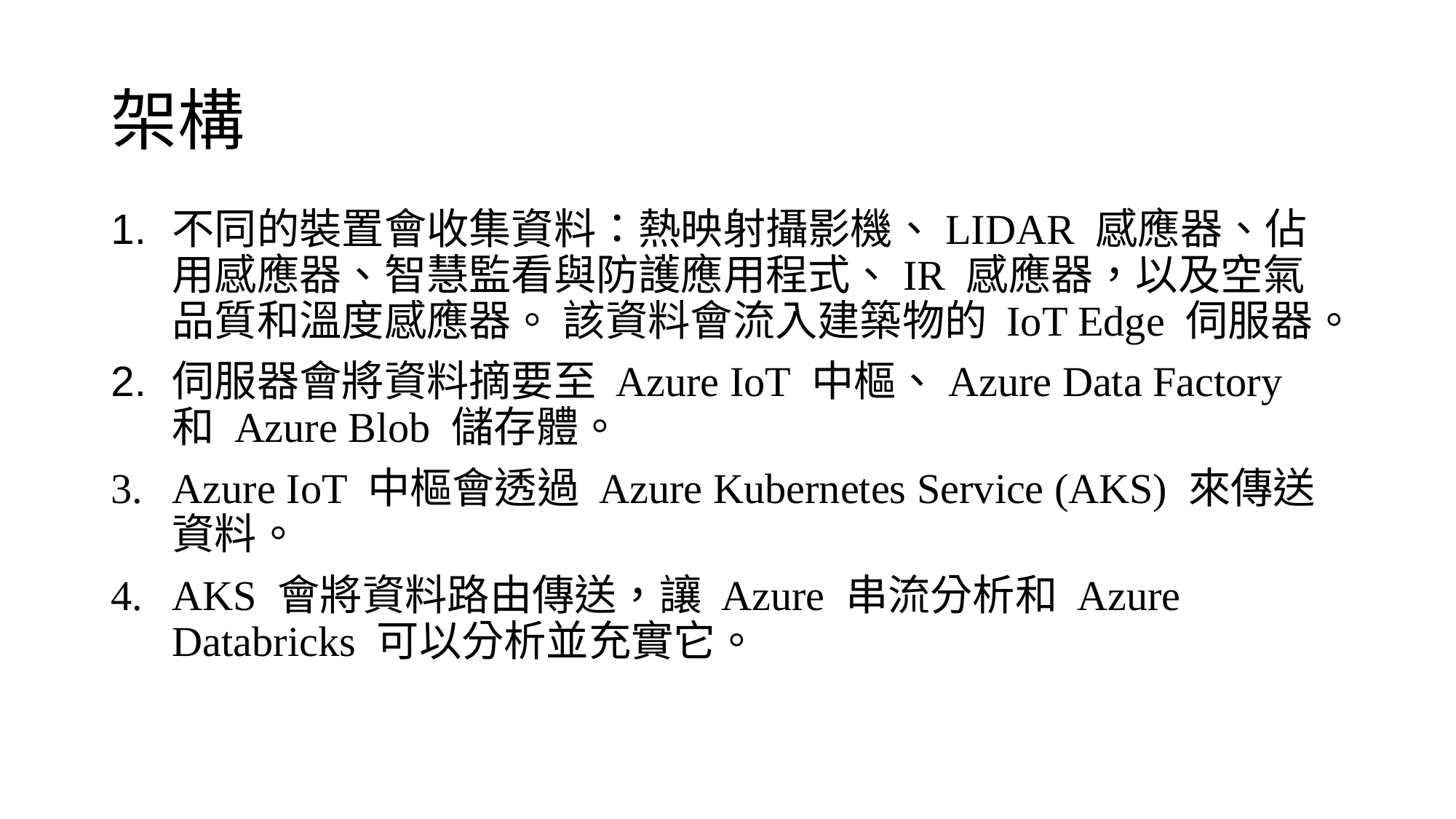

# 架構
不同的裝置會收集資料：熱映射攝影機、LIDAR 感應器、佔用感應器、智慧監看與防護應用程式、IR 感應器，以及空氣品質和溫度感應器。 該資料會流入建築物的 IoT Edge 伺服器。
伺服器會將資料摘要至 Azure IoT 中樞、Azure Data Factory 和 Azure Blob 儲存體。
Azure IoT 中樞會透過 Azure Kubernetes Service (AKS) 來傳送資料。
AKS 會將資料路由傳送，讓 Azure 串流分析和 Azure Databricks 可以分析並充實它。